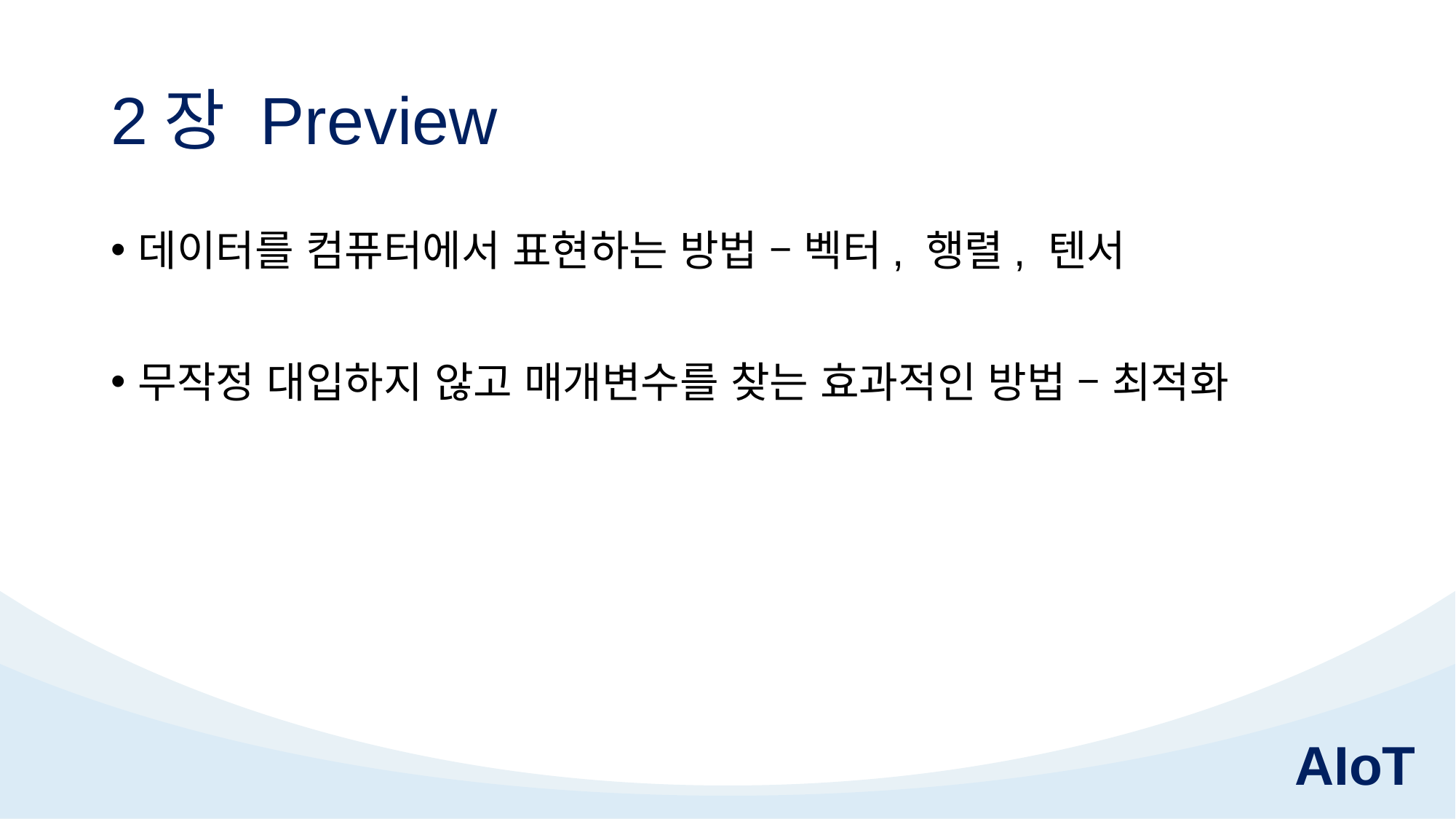

# 2장 Preview
데이터를 컴퓨터에서 표현하는 방법 – 벡터, 행렬, 텐서

무작정 대입하지 않고 매개변수를 찾는 효과적인 방법 – 최적화